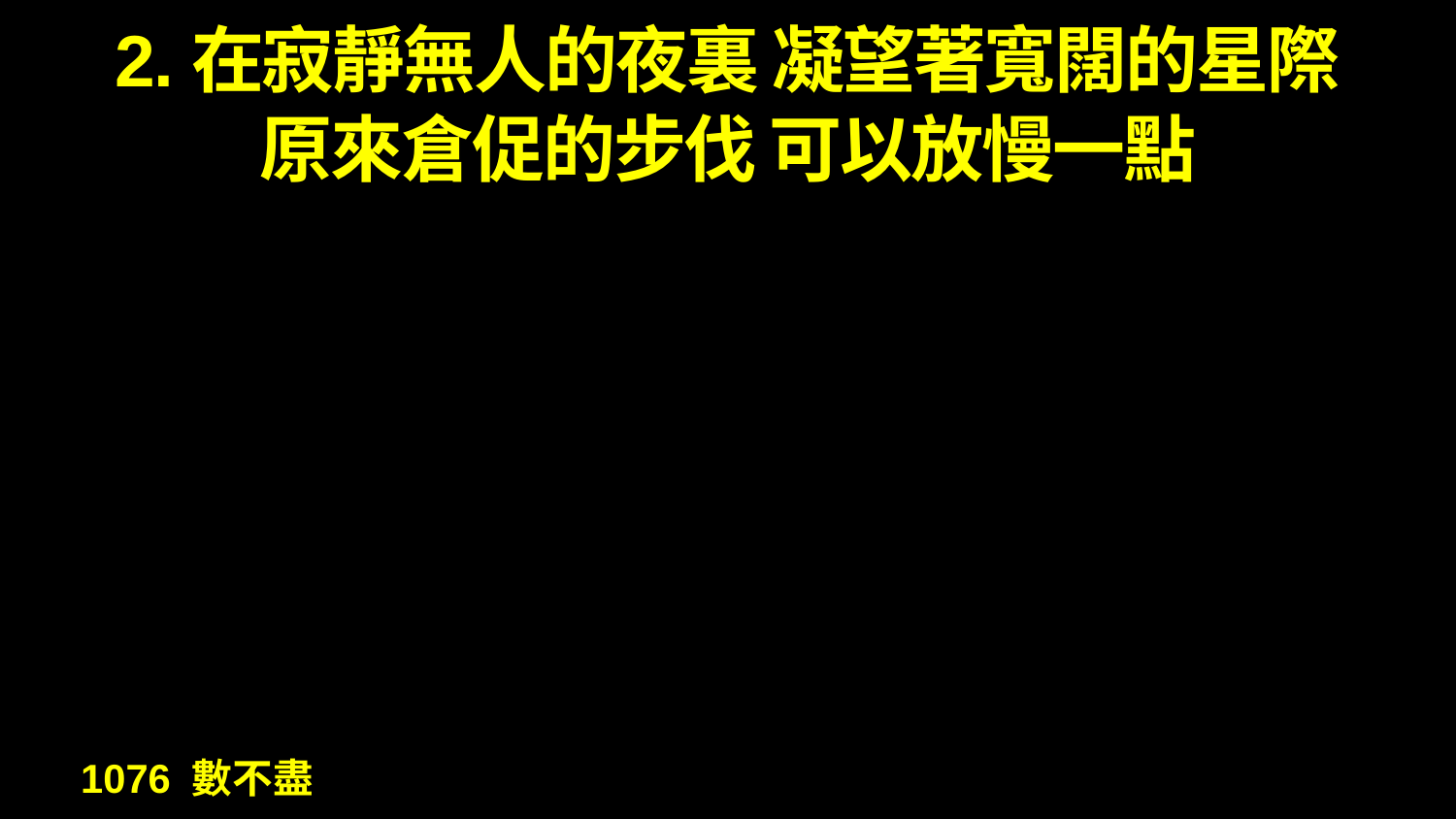

# 2.在寂靜無人的夜裏 凝望著寬闊的星際 原來倉促的步伐 可以放慢一點
1076 數不盡